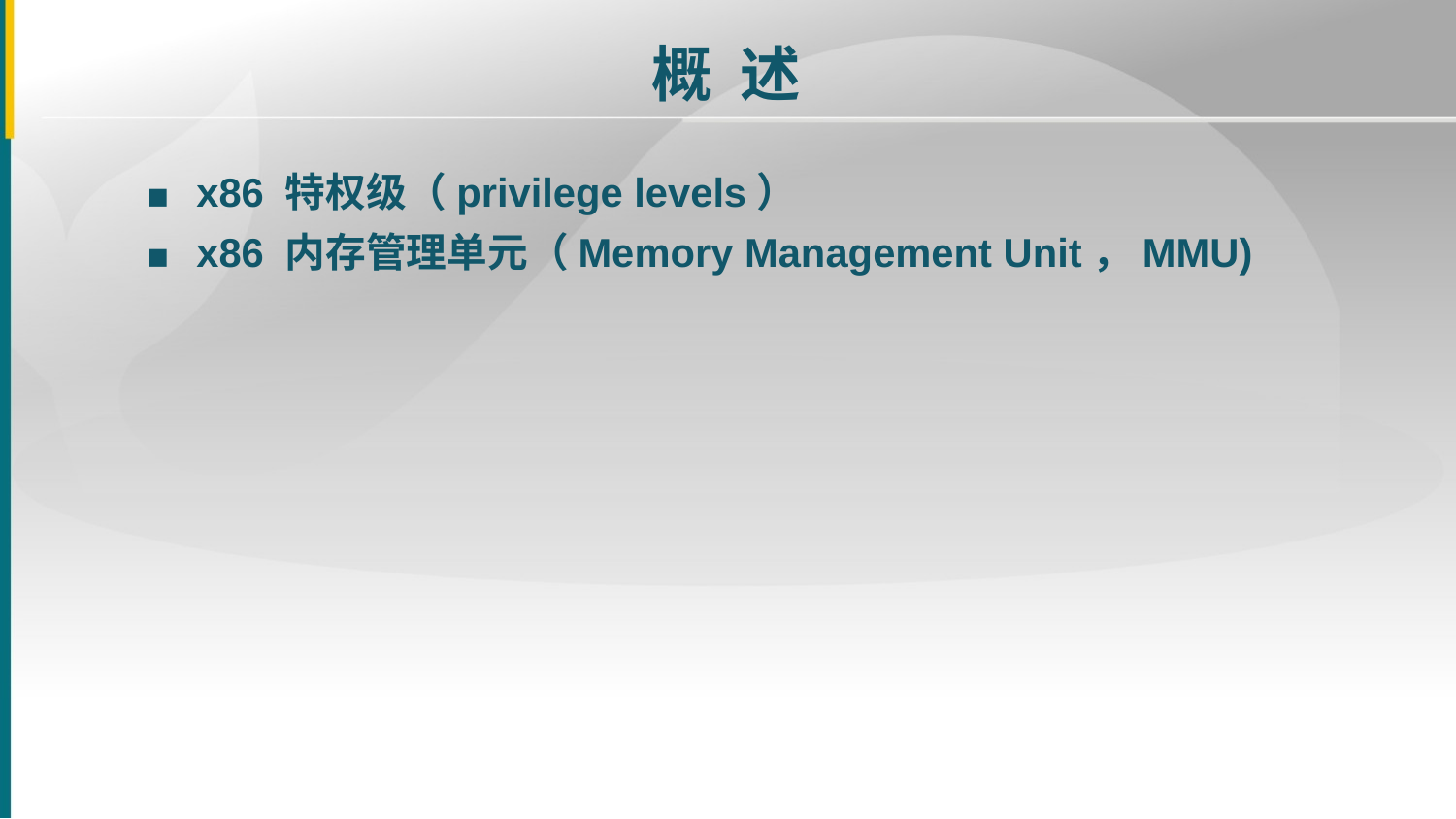

概  述
x86 特权级（privilege levels）
■
x86 内存管理单元（Memory Management Unit，MMU)
■